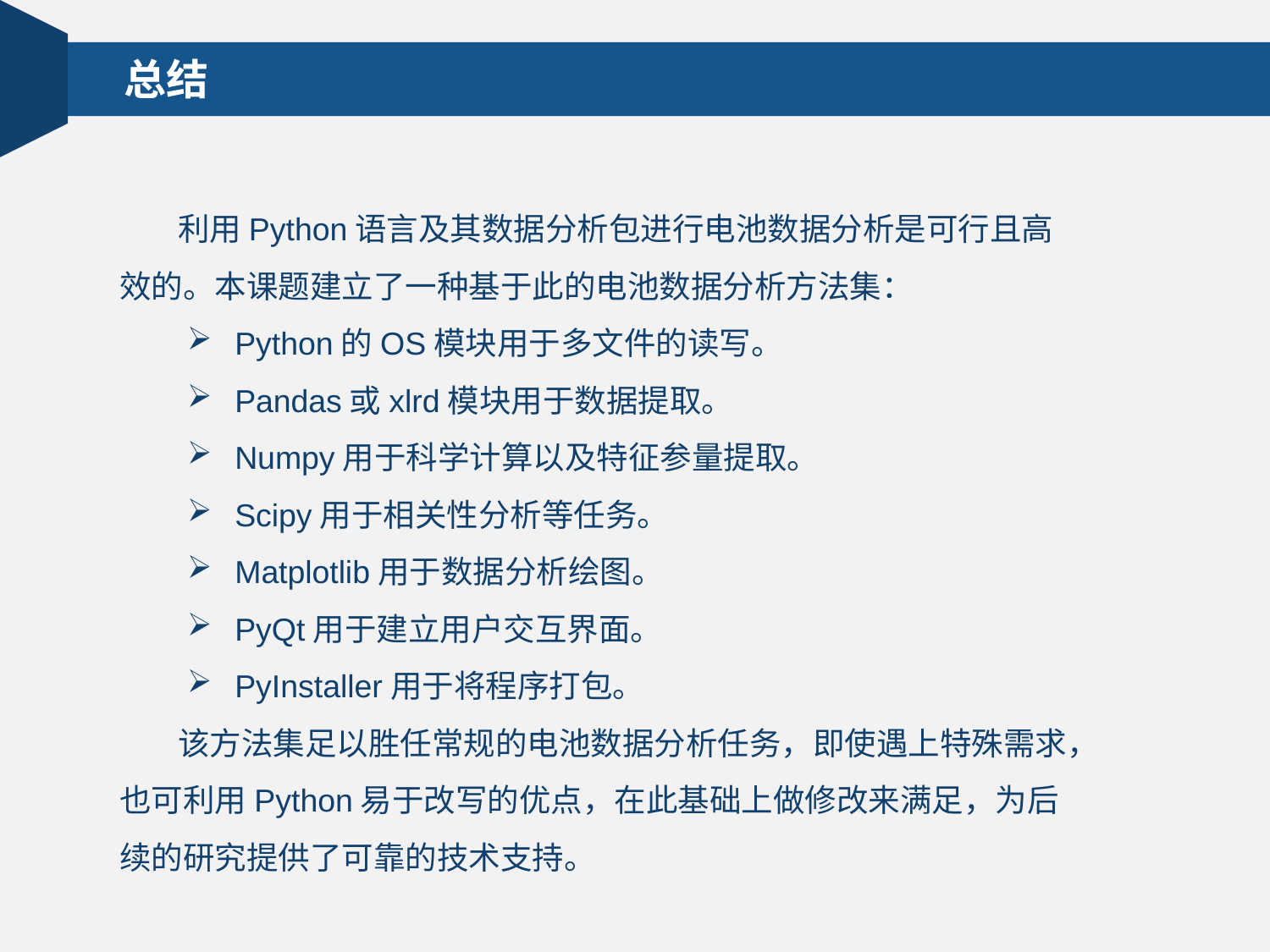

总结
       利用Python语言及其数据分析包进行电池数据分析是可行且高效的。本课题建立了一种基于此的电池数据分析方法集：
Python的OS模块用于多文件的读写。
Pandas或xlrd模块用于数据提取。
Numpy用于科学计算以及特征参量提取。
Scipy用于相关性分析等任务。
Matplotlib用于数据分析绘图。
PyQt用于建立用户交互界面。
PyInstaller用于将程序打包。
       该方法集足以胜任常规的电池数据分析任务，即使遇上特殊需求，也可利用Python易于改写的优点，在此基础上做修改来满足，为后续的研究提供了可靠的技术支持。